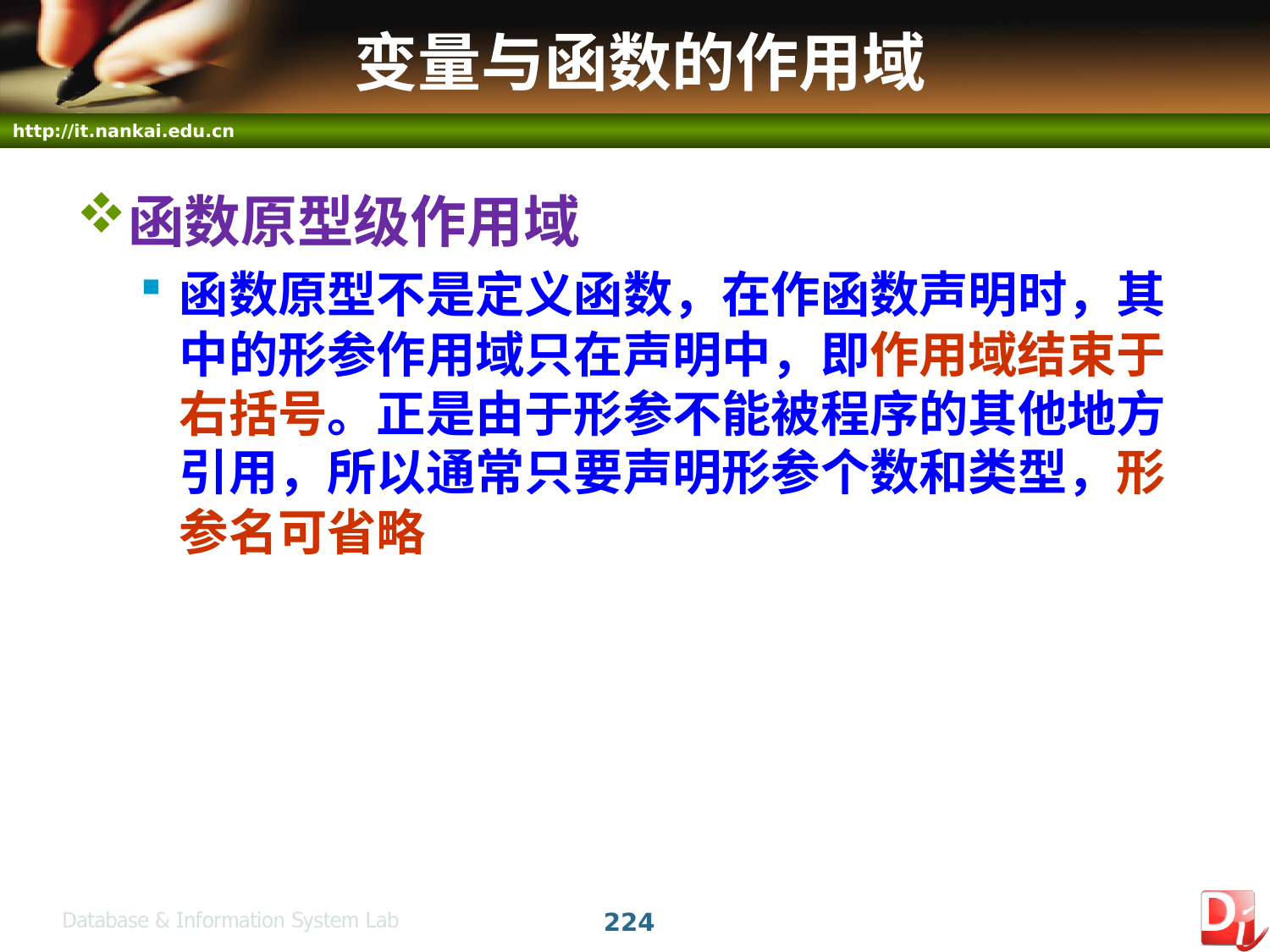

# 变量与函数的作用域
函数原型级作用域
函数原型不是定义函数，在作函数声明时，其中的形参作用域只在声明中，即作用域结束于右括号。正是由于形参不能被程序的其他地方引用，所以通常只要声明形参个数和类型，形参名可省略
224
Database & Information System Lab